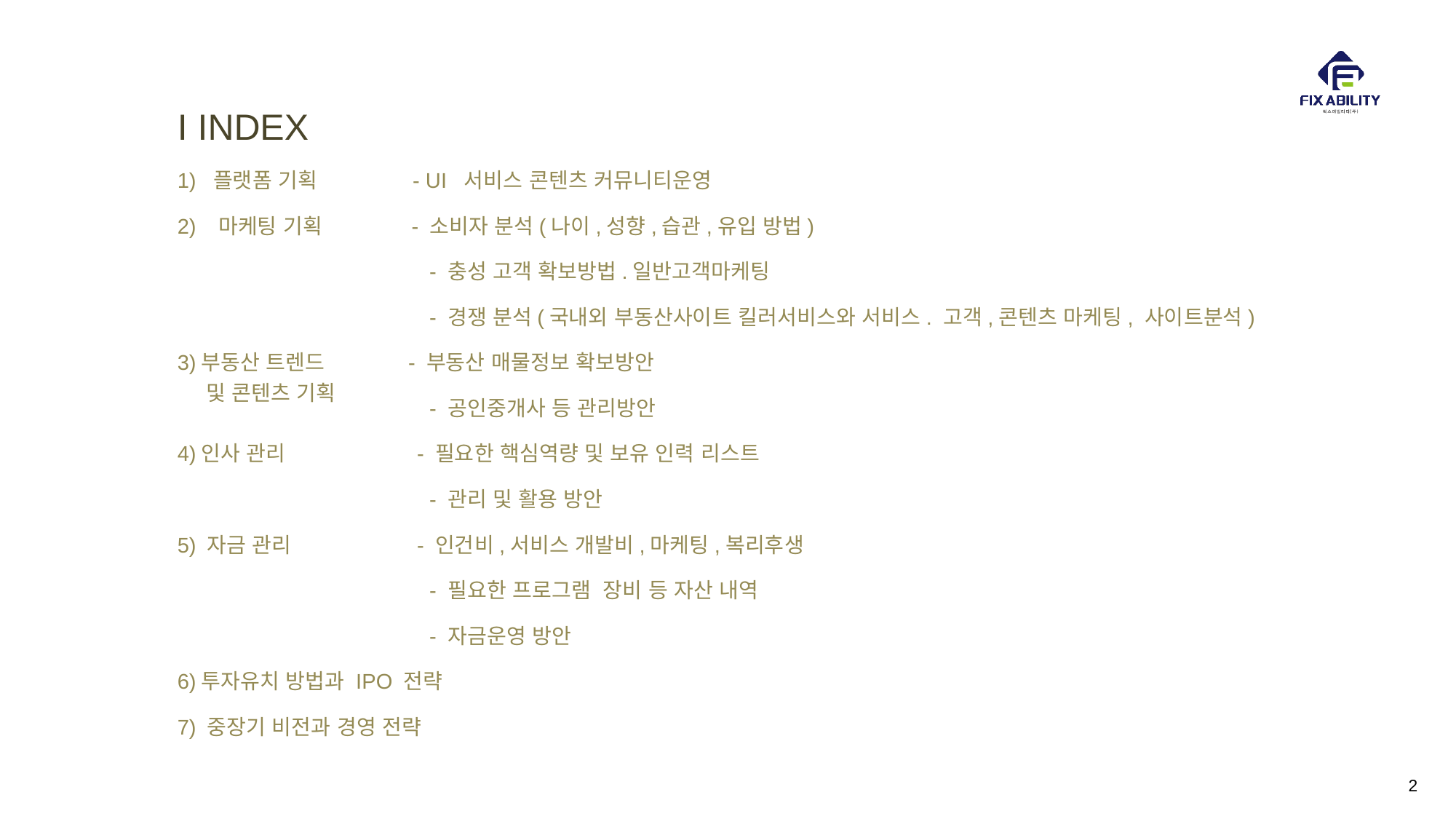

I INDEX

1)  플랫폼 기획               - UI  서비스 콘텐츠 커뮤니티운영

마케팅 기획              - 소비자 분석(나이,성향,습관,유입 방법)

                                          - 충성 고객 확보방법.일반고객마케팅

                                          - 경쟁 분석(국내외 부동산사이트 킬러서비스와 서비스. 고객,콘텐츠 마케팅, 사이트분석)

3)부동산 트렌드             - 부동산 매물정보 확보방안

    및 콘텐츠 기획
                                          - 공인중개사 등 관리방안

4)인사 관리                     - 필요한 핵심역량 및 보유 인력 리스트

                                          - 관리 및 활용 방안

5) 자금 관리                    - 인건비,서비스 개발비,마케팅,복리후생

                                          - 필요한 프로그램  장비 등 자산 내역

                                          - 자금운영 방안

6)투자유치 방법과 IPO 전략

7) 중장기 비전과 경영 전략
2